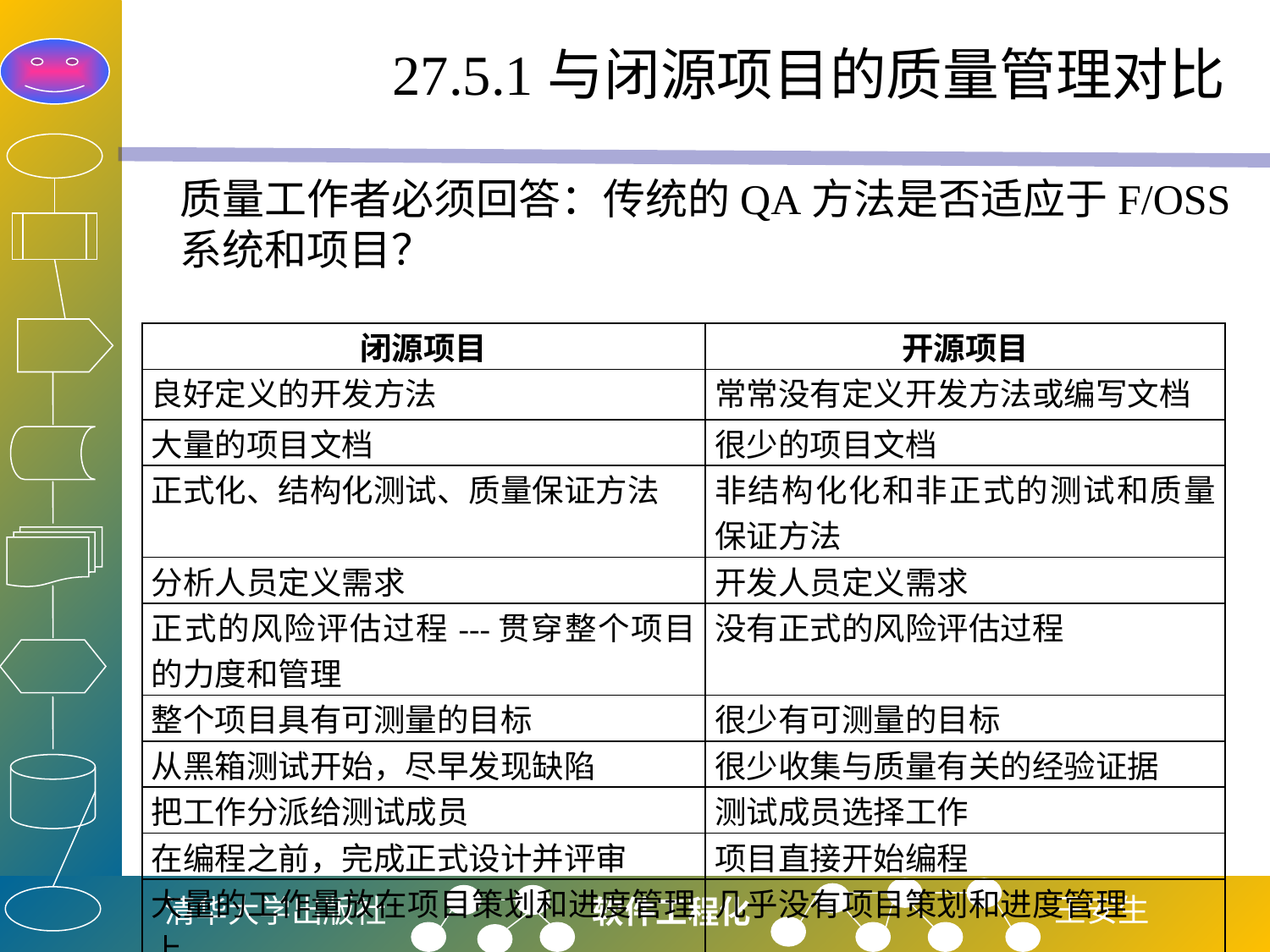

# 27.5.1与闭源项目的质量管理对比
质量工作者必须回答：传统的QA方法是否适应于F/OSS系统和项目？
| 闭源项目 | 开源项目 |
| --- | --- |
| 良好定义的开发方法 | 常常没有定义开发方法或编写文档 |
| 大量的项目文档 | 很少的项目文档 |
| 正式化、结构化测试、质量保证方法 | 非结构化化和非正式的测试和质量保证方法 |
| 分析人员定义需求 | 开发人员定义需求 |
| 正式的风险评估过程---贯穿整个项目的力度和管理 | 没有正式的风险评估过程 |
| 整个项目具有可测量的目标 | 很少有可测量的目标 |
| 从黑箱测试开始，尽早发现缺陷 | 很少收集与质量有关的经验证据 |
| 把工作分派给测试成员 | 测试成员选择工作 |
| 在编程之前，完成正式设计并评审 | 项目直接开始编程 |
| 大量的工作量放在项目策划和进度管理上 | 几乎没有项目策划和进度管理 |